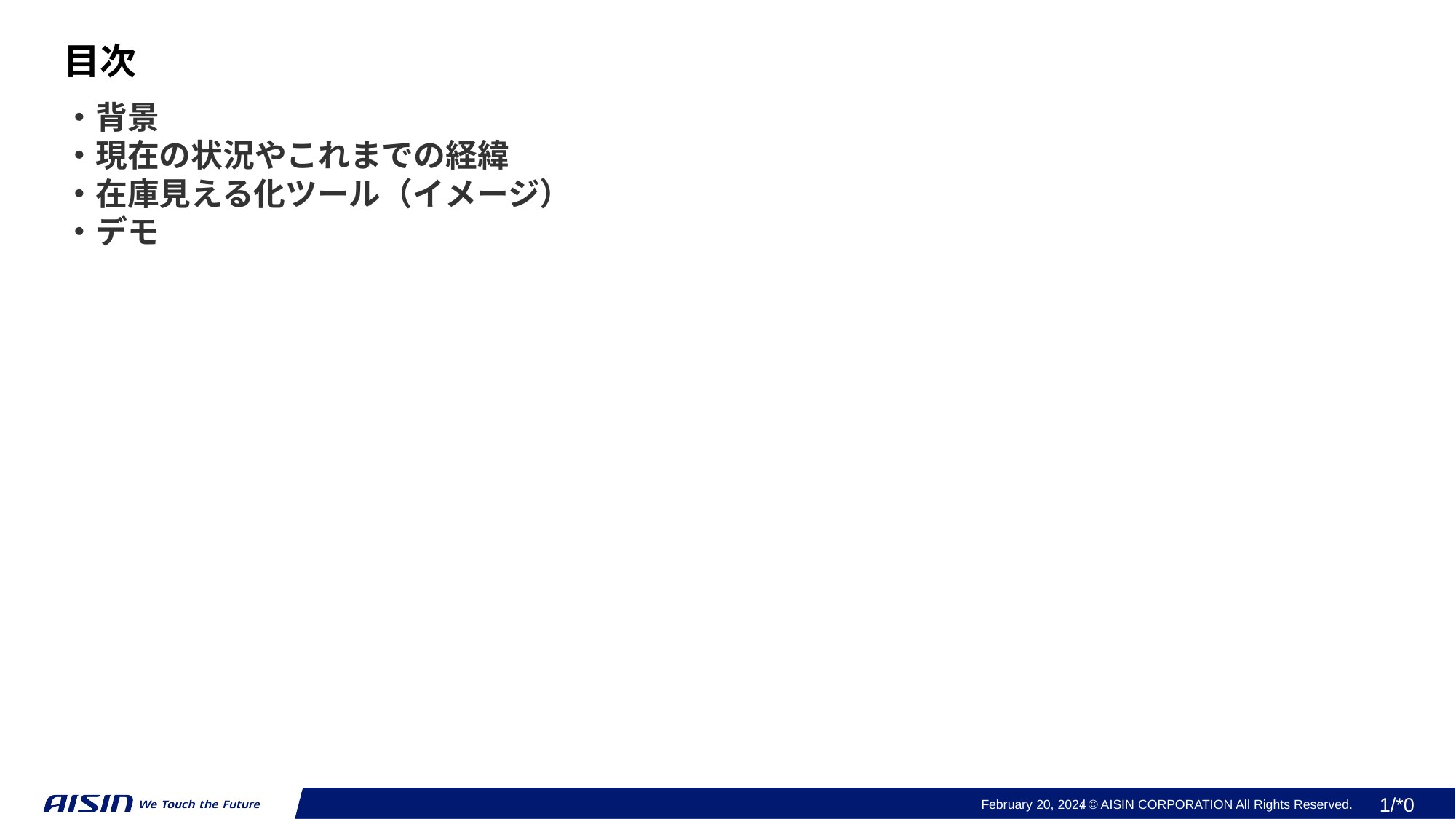

目次
・背景
・現在の状況やこれまでの経緯
・在庫見える化ツール（イメージ）
・デモ
February 20, 2024